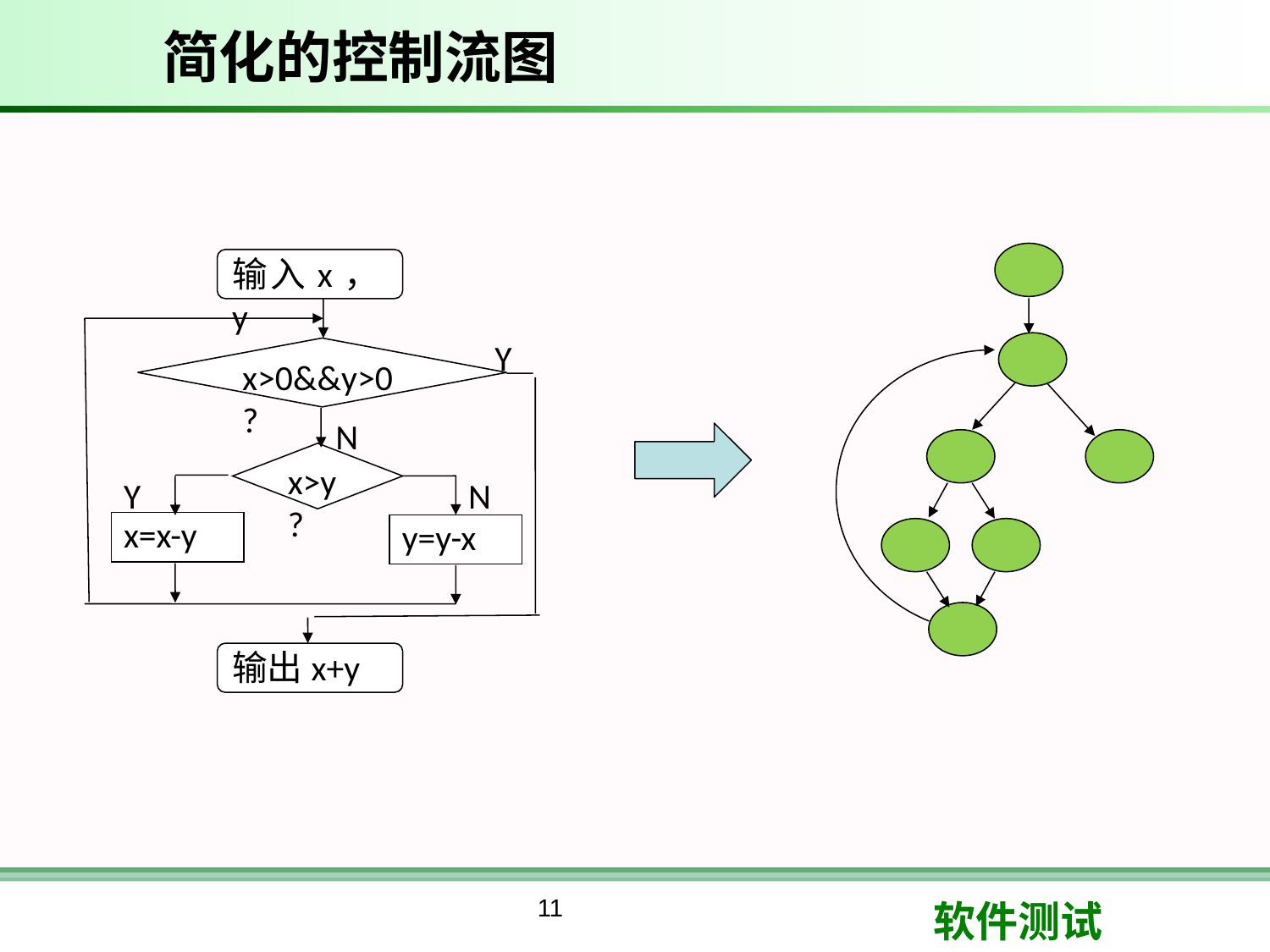

# 简化的控制流图

输入x，y

x>0&&y>0?

x>y?

x=x-y
y=y-x

输出x+y
Y
N
Y
N

11